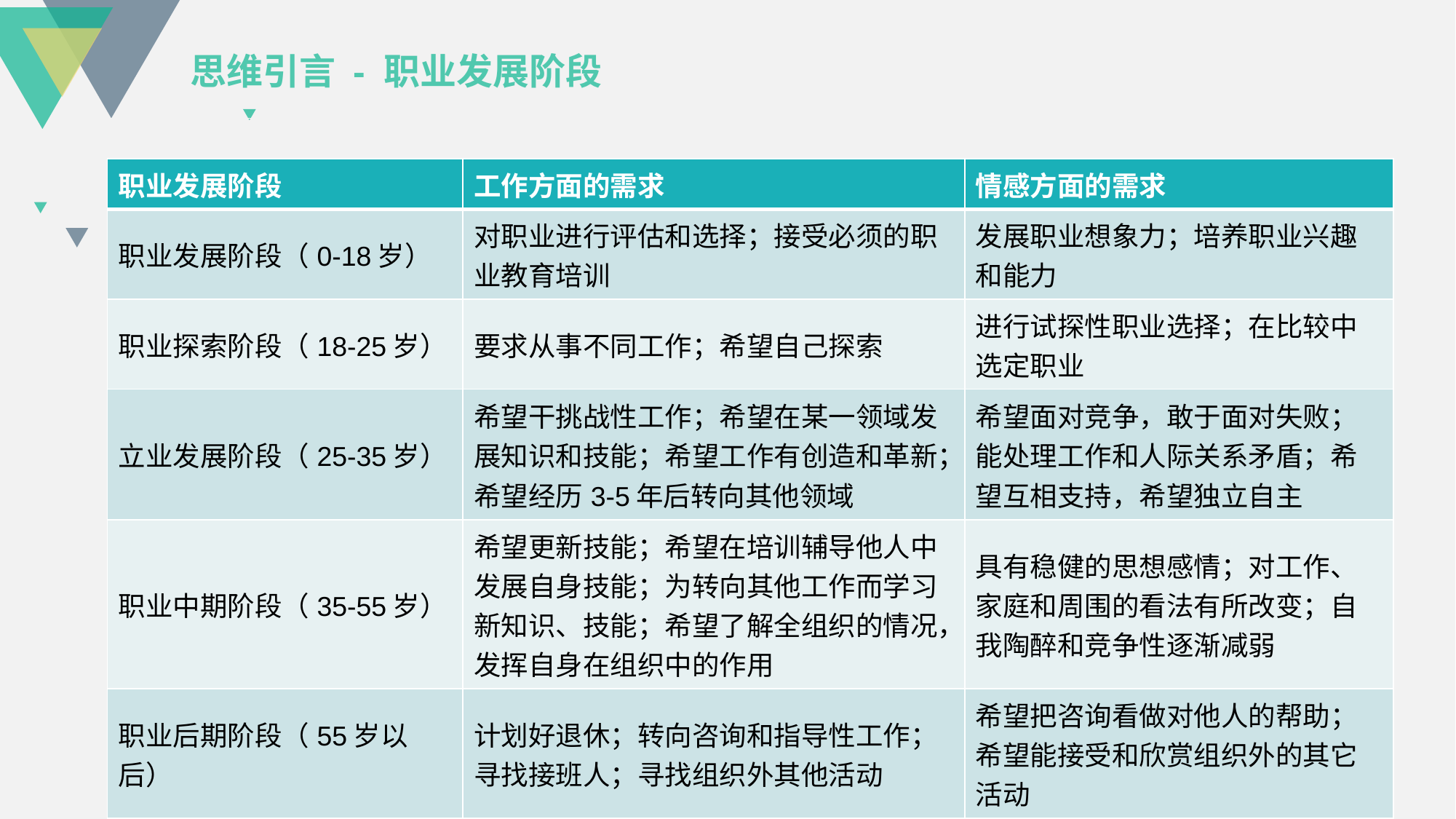

思维引言 - 职业发展阶段
| 职业发展阶段 | 工作方面的需求 | 情感方面的需求 |
| --- | --- | --- |
| 职业发展阶段（0-18岁） | 对职业进行评估和选择；接受必须的职业教育培训 | 发展职业想象力；培养职业兴趣和能力 |
| 职业探索阶段（18-25岁） | 要求从事不同工作；希望自己探索 | 进行试探性职业选择；在比较中选定职业 |
| 立业发展阶段（25-35岁） | 希望干挑战性工作；希望在某一领域发展知识和技能；希望工作有创造和革新；希望经历3-5年后转向其他领域 | 希望面对竞争，敢于面对失败；能处理工作和人际关系矛盾；希望互相支持，希望独立自主 |
| 职业中期阶段（35-55岁） | 希望更新技能；希望在培训辅导他人中发展自身技能；为转向其他工作而学习新知识、技能；希望了解全组织的情况，发挥自身在组织中的作用 | 具有稳健的思想感情；对工作、家庭和周围的看法有所改变；自我陶醉和竞争性逐渐减弱 |
| 职业后期阶段（55岁以后） | 计划好退休；转向咨询和指导性工作；寻找接班人；寻找组织外其他活动 | 希望把咨询看做对他人的帮助；希望能接受和欣赏组织外的其它活动 |